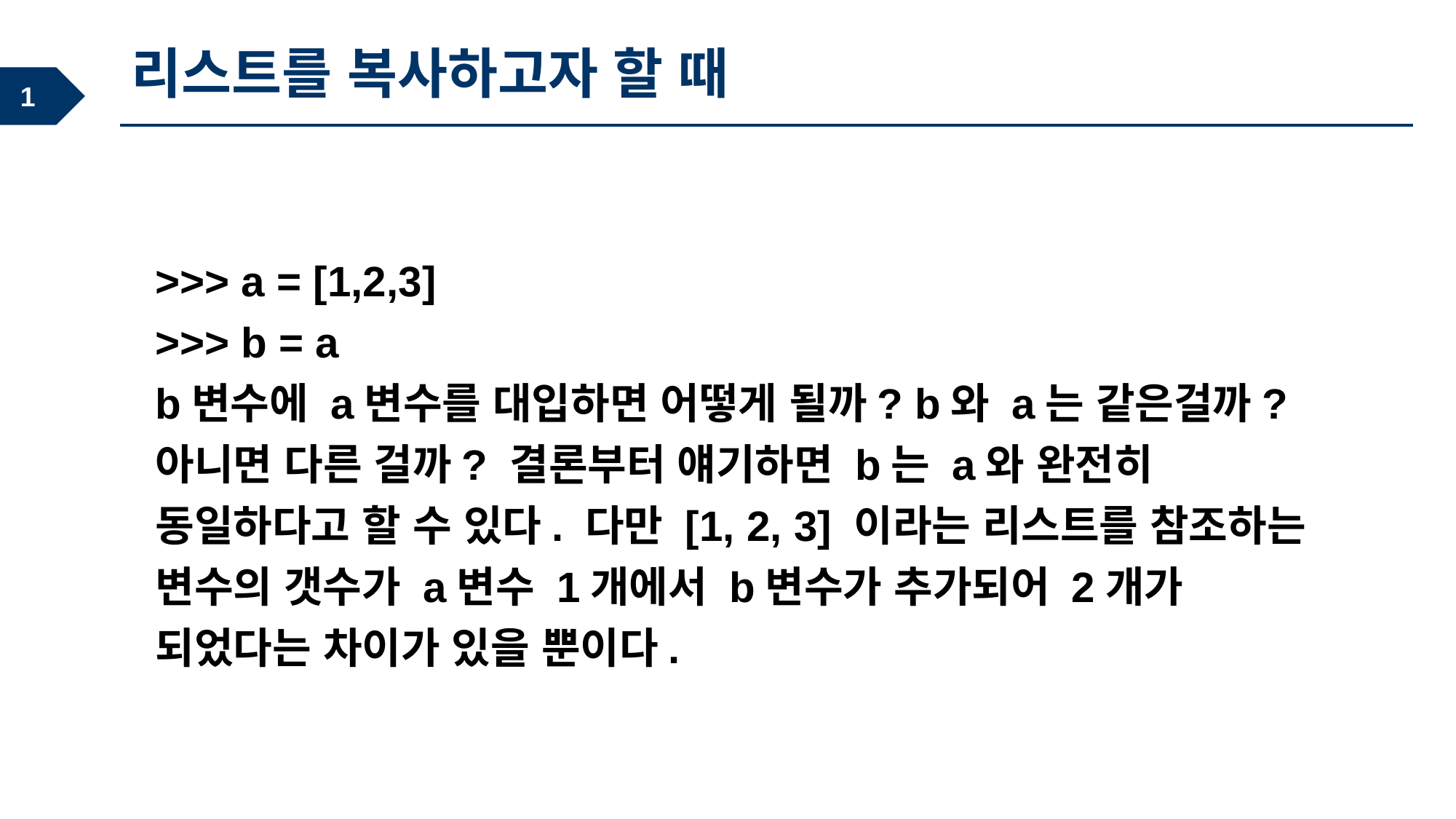

리스트를 복사하고자 할 때
>>> a = [1,2,3]
>>> b = a
b변수에 a변수를 대입하면 어떻게 될까? b와 a는 같은걸까? 아니면 다른 걸까? 결론부터 얘기하면 b는 a와 완전히 동일하다고 할 수 있다. 다만 [1, 2, 3] 이라는 리스트를 참조하는 변수의 갯수가 a변수 1개에서 b변수가 추가되어 2개가 되었다는 차이가 있을 뿐이다.